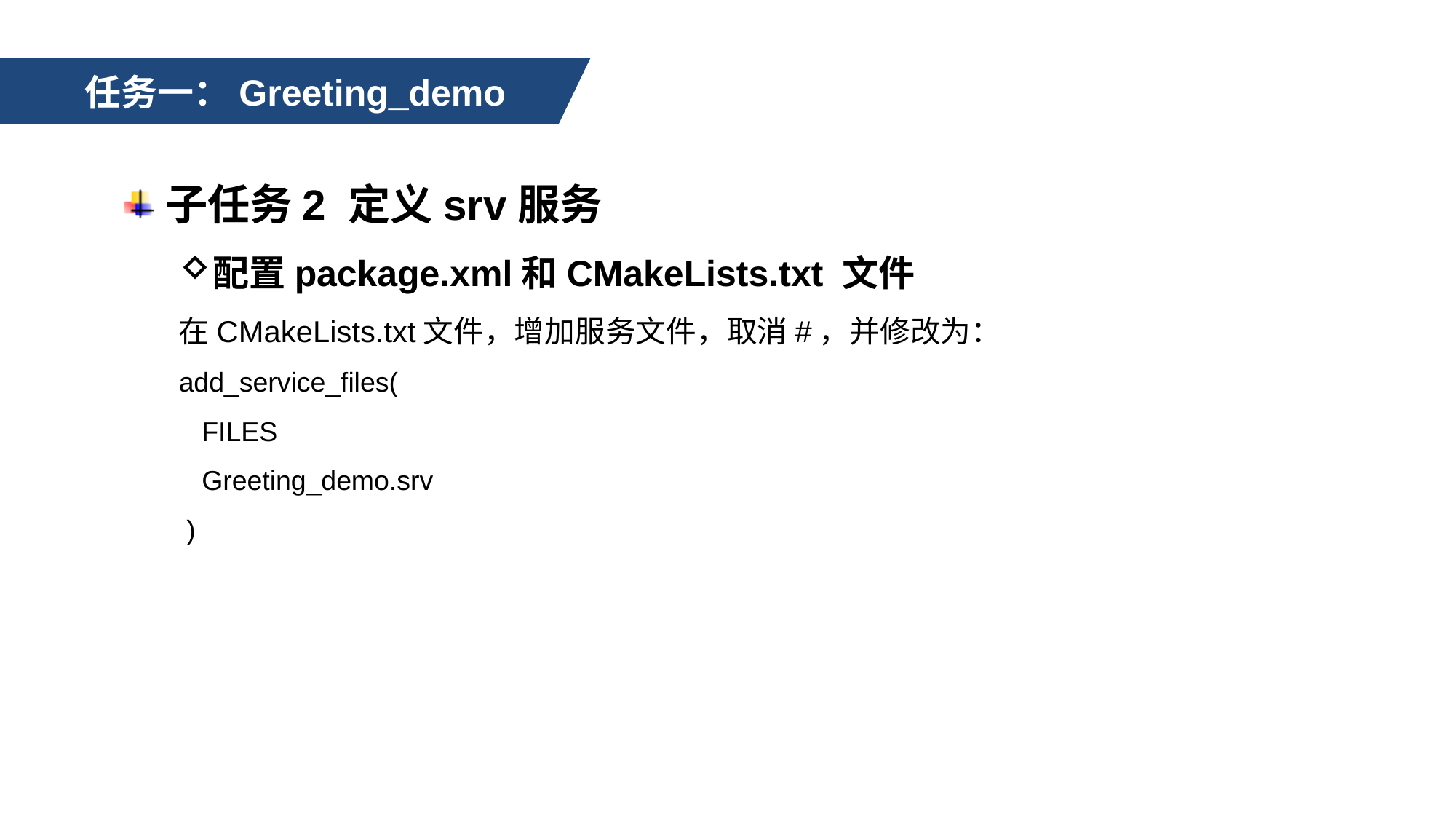

任务一：Greeting_demo
子任务2 定义srv服务
配置package.xml和CMakeLists.txt 文件
在CMakeLists.txt文件，增加服务文件，取消#，并修改为：
add_service_files(
   FILES
   Greeting_demo.srv
 )